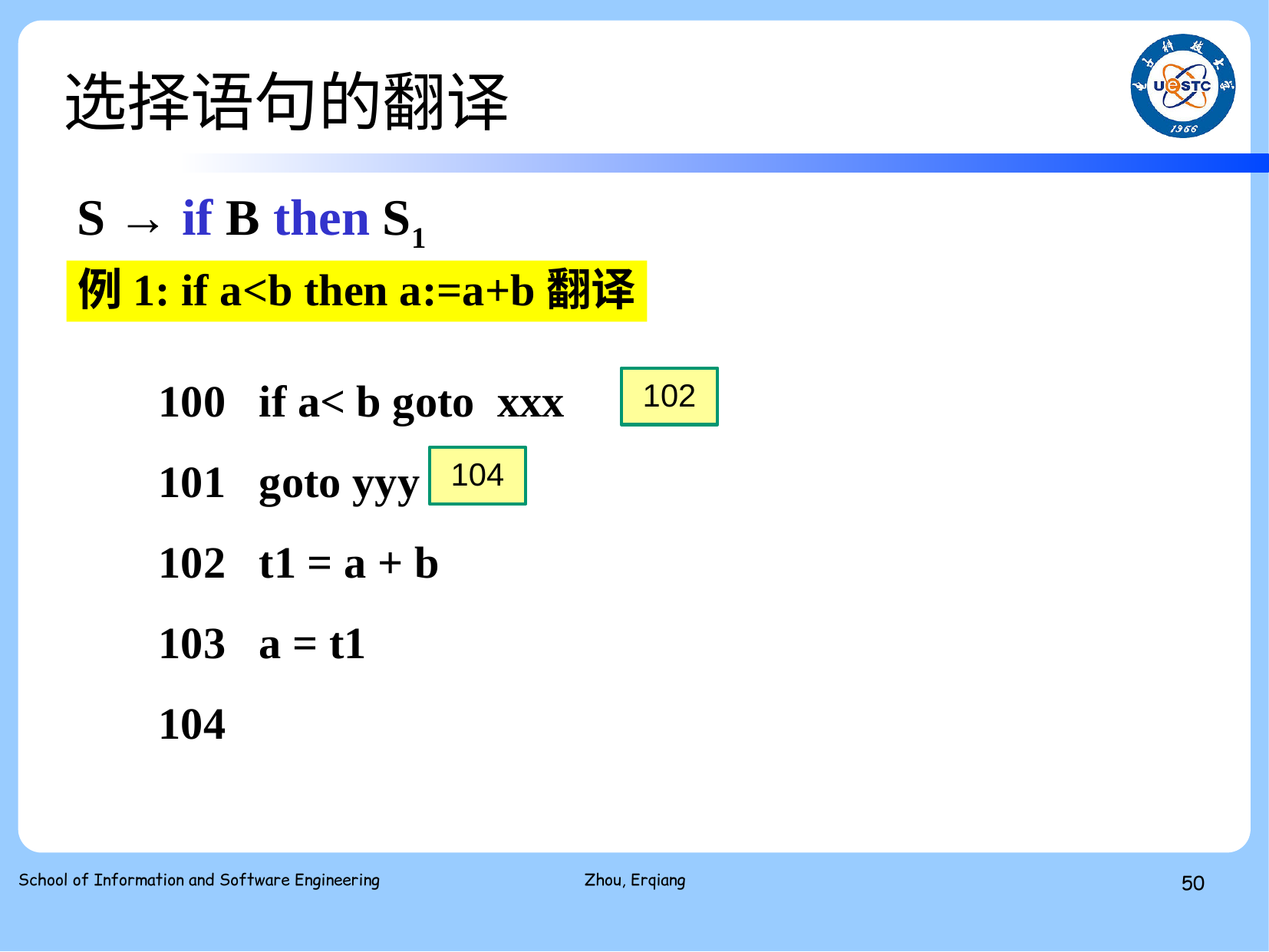

# 选择语句的翻译
S → if B then S1
例1: if a<b then a:=a+b翻译
100   if a< b goto  xxx
101   goto yyy
102   t1 = a + b
103   a = t1
104
102
104
School of Information and Software Engineering
Zhou, Erqiang
50